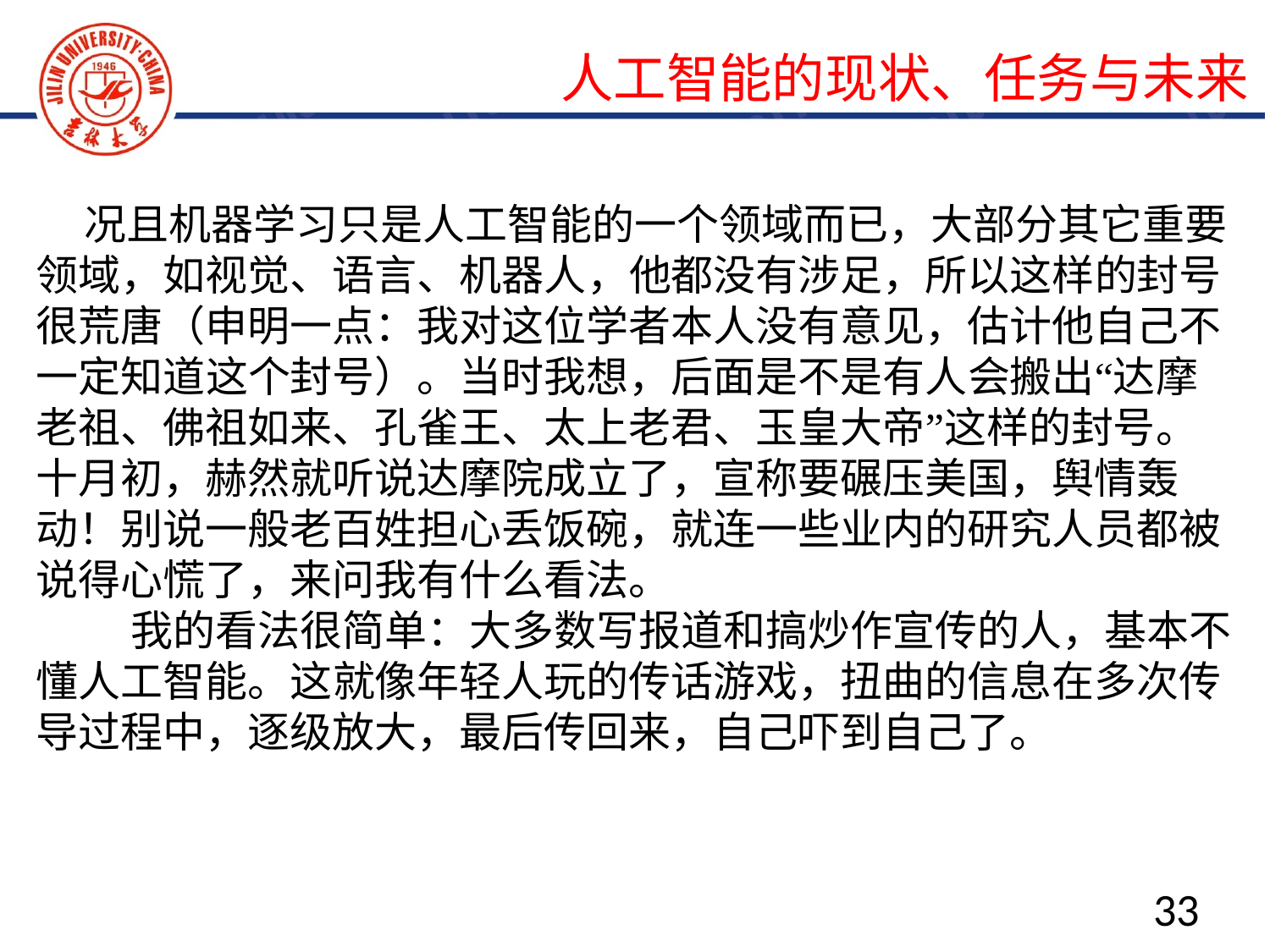

人工智能的现状、任务与未来
    况且机器学习只是人工智能的一个领域而已，大部分其它重要领域，如视觉、语言、机器人，他都没有涉足，所以这样的封号很荒唐（申明一点：我对这位学者本人没有意见，估计他自己不一定知道这个封号）。当时我想，后面是不是有人会搬出“达摩老祖、佛祖如来、孔雀王、太上老君、玉皇大帝”这样的封号。十月初，赫然就听说达摩院成立了，宣称要碾压美国，舆情轰动！别说一般老百姓担心丢饭碗，就连一些业内的研究人员都被说得心慌了，来问我有什么看法。
        我的看法很简单：大多数写报道和搞炒作宣传的人，基本不懂人工智能。这就像年轻人玩的传话游戏，扭曲的信息在多次传导过程中，逐级放大，最后传回来，自己吓到自己了。
33